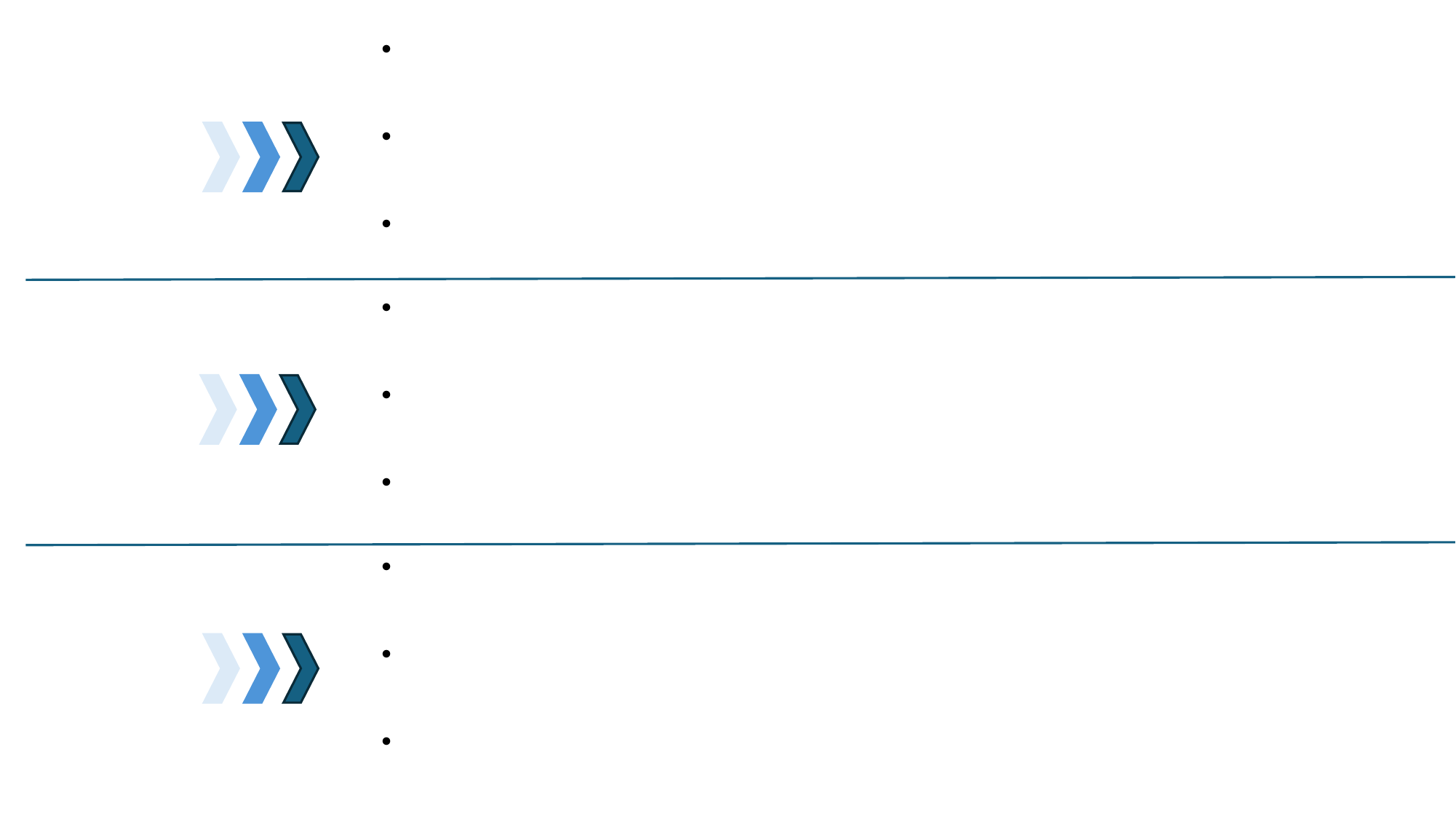

・

・

・

・

・

・

・

・

・